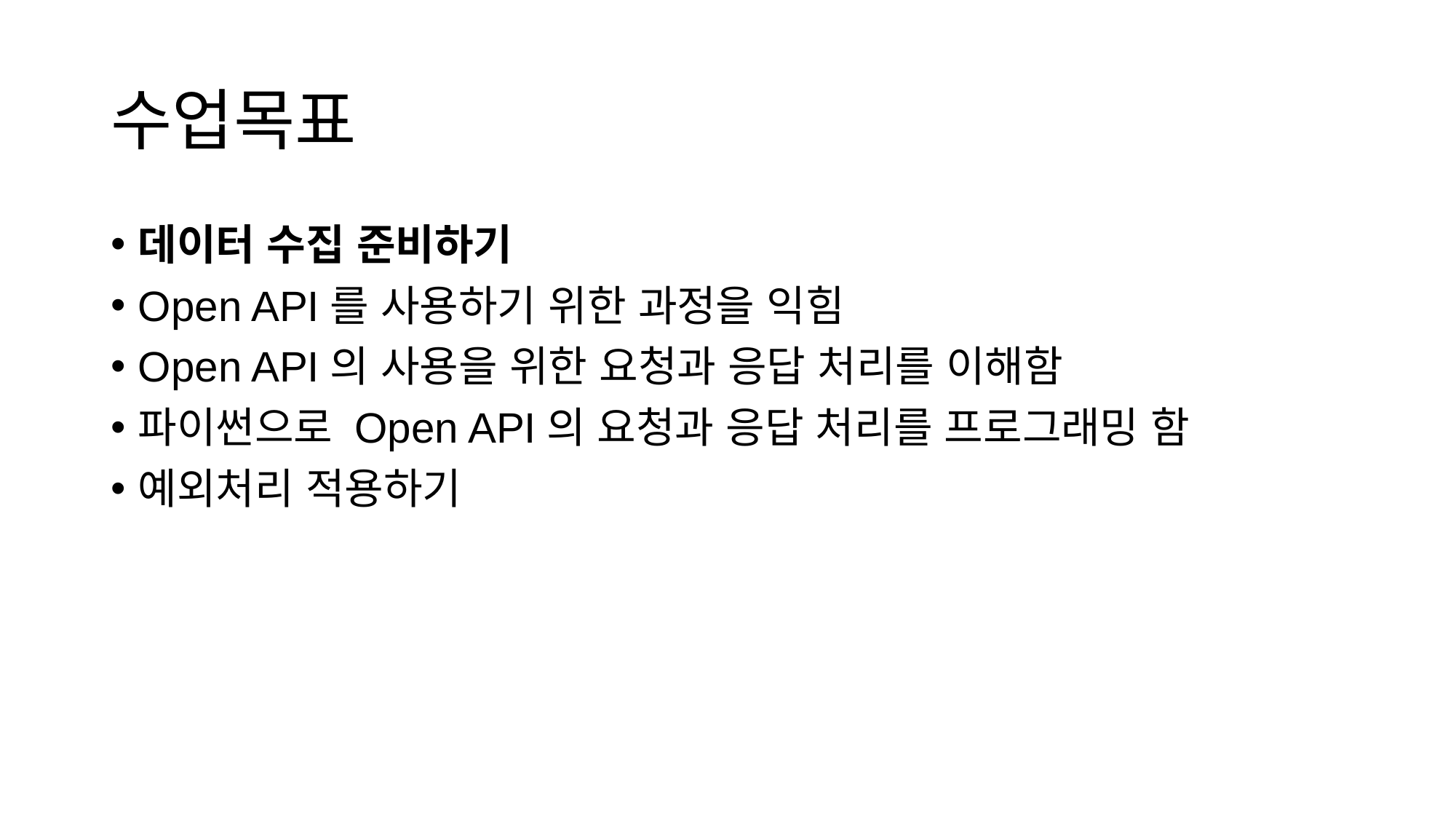

# 수업목표
데이터 수집 준비하기
Open API를 사용하기 위한 과정을 익힘
Open API의 사용을 위한 요청과 응답 처리를 이해함
파이썬으로 Open API의 요청과 응답 처리를 프로그래밍 함
예외처리 적용하기